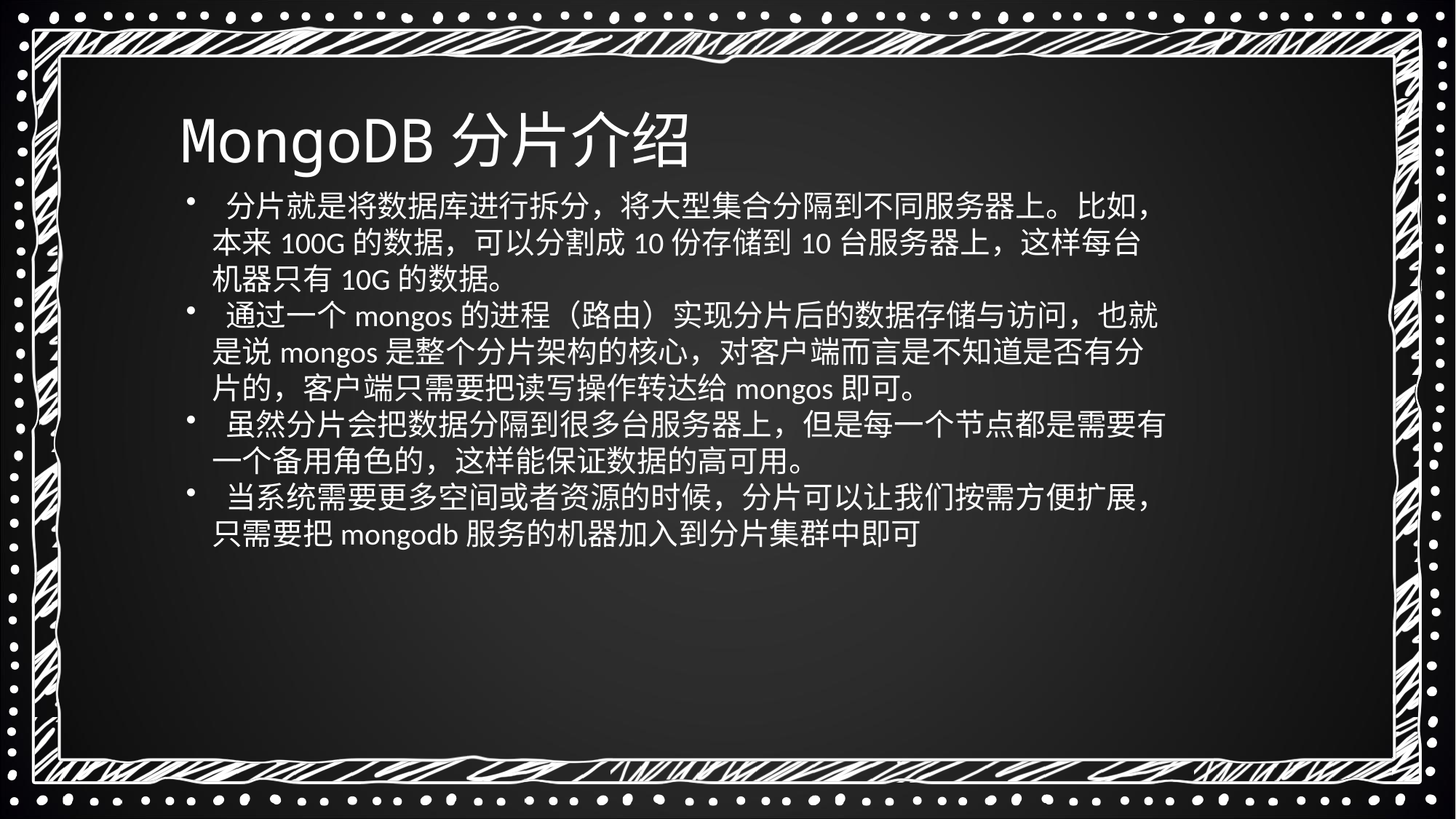

MongoDB分片介绍
 分片就是将数据库进行拆分，将大型集合分隔到不同服务器上。比如，本来100G的数据，可以分割成10份存储到10台服务器上，这样每台机器只有10G的数据。
 通过一个mongos的进程（路由）实现分片后的数据存储与访问，也就是说mongos是整个分片架构的核心，对客户端而言是不知道是否有分片的，客户端只需要把读写操作转达给mongos即可。
 虽然分片会把数据分隔到很多台服务器上，但是每一个节点都是需要有一个备用角色的，这样能保证数据的高可用。
 当系统需要更多空间或者资源的时候，分片可以让我们按需方便扩展，只需要把mongodb服务的机器加入到分片集群中即可